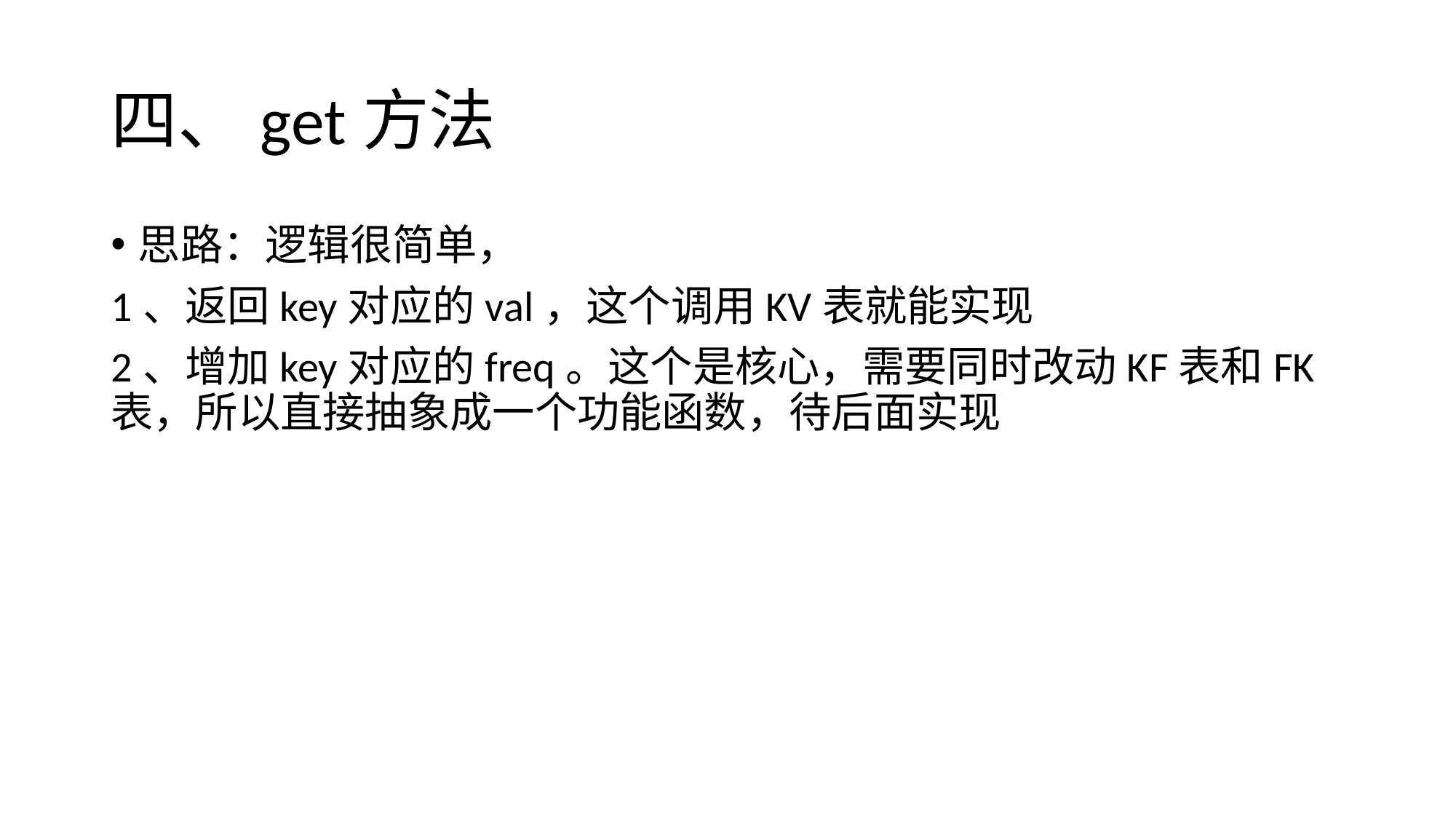

# 四、get方法
思路：逻辑很简单，
1、返回key对应的val，这个调用KV表就能实现
2、增加key对应的freq。这个是核心，需要同时改动KF表和FK表，所以直接抽象成一个功能函数，待后面实现